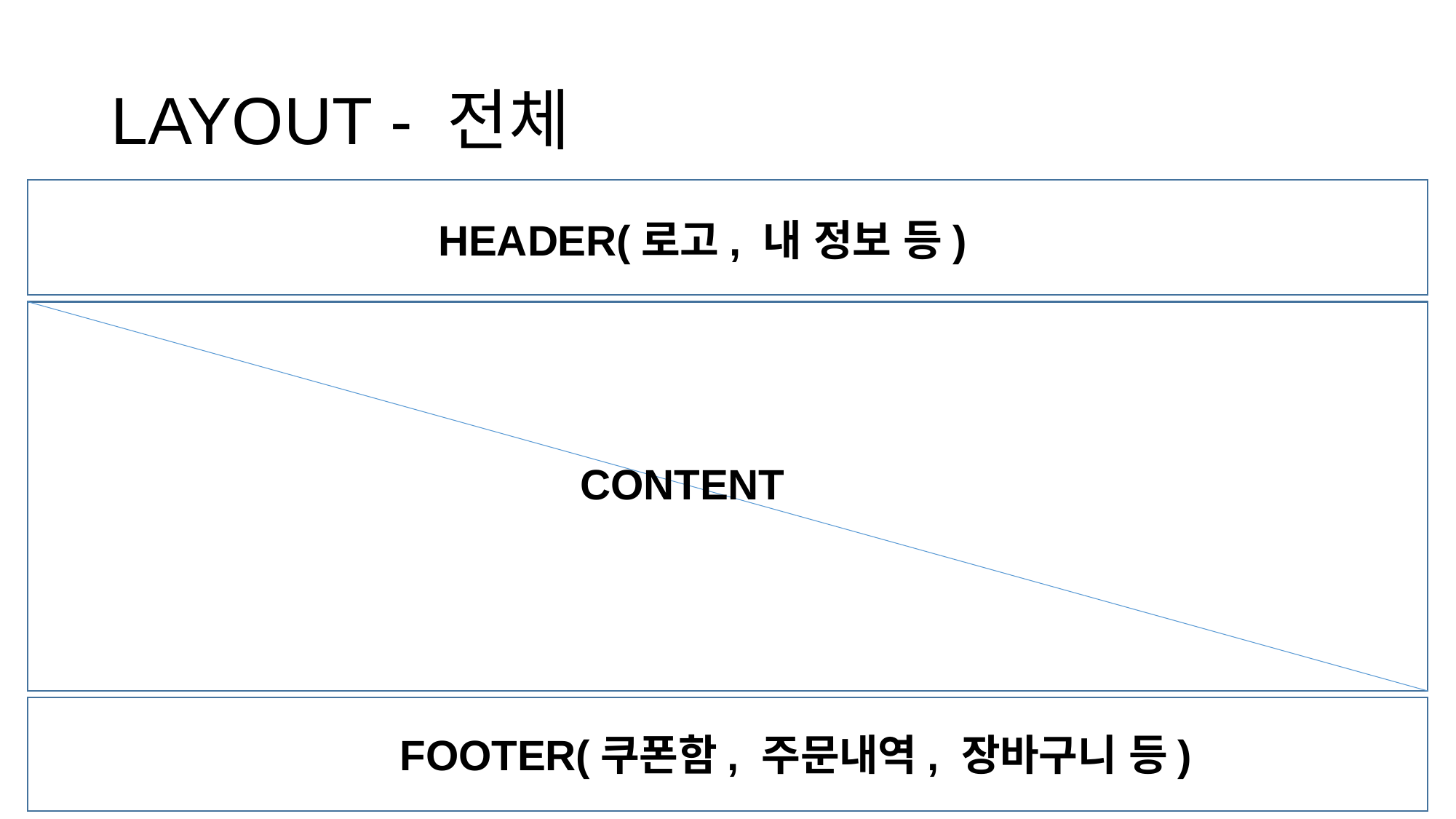

# LAYOUT - 전체

HEADER(로고, 내 정보 등)

CONTENT

FOOTER(쿠폰함, 주문내역, 장바구니 등)